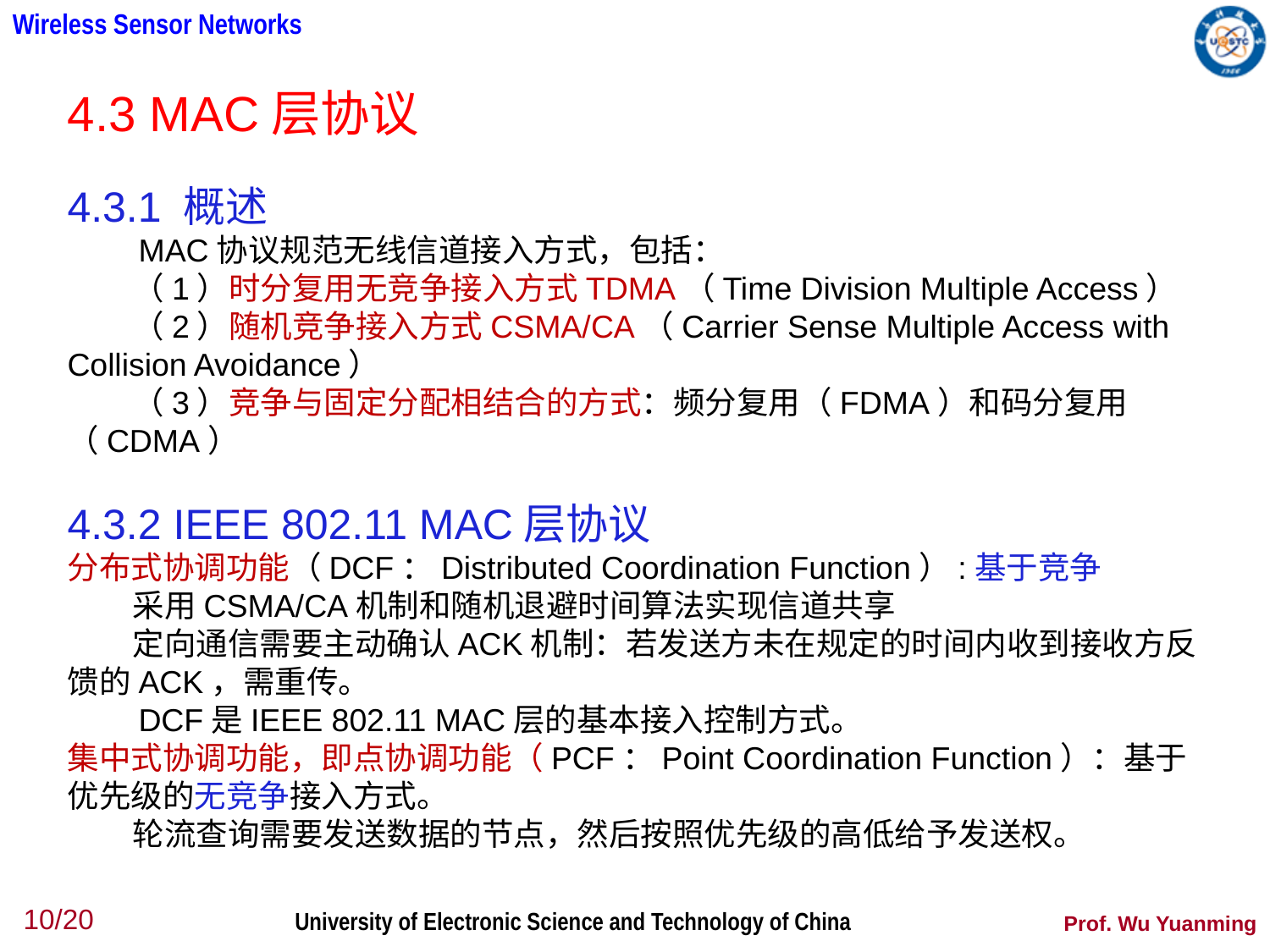

4.3 MAC层协议

4.3.1 概述
        MAC协议规范无线信道接入方式，包括：
        （1）时分复用无竞争接入方式TDMA（Time Division Multiple Access）
        （2）随机竞争接入方式CSMA/CA（Carrier Sense Multiple Access with Collision Avoidance）
        （3）竞争与固定分配相结合的方式：频分复用（FDMA）和码分复用（CDMA）

4.3.2 IEEE 802.11 MAC层协议
分布式协调功能（DCF：Distributed Coordination Function）:基于竞争
        采用CSMA/CA机制和随机退避时间算法实现信道共享
        定向通信需要主动确认ACK机制：若发送方未在规定的时间内收到接收方反馈的ACK，需重传。
        DCF是IEEE 802.11 MAC层的基本接入控制方式。
集中式协调功能，即点协调功能（PCF：Point Coordination Function）：基于优先级的无竞争接入方式。
        轮流查询需要发送数据的节点，然后按照优先级的高低给予发送权。
10/20